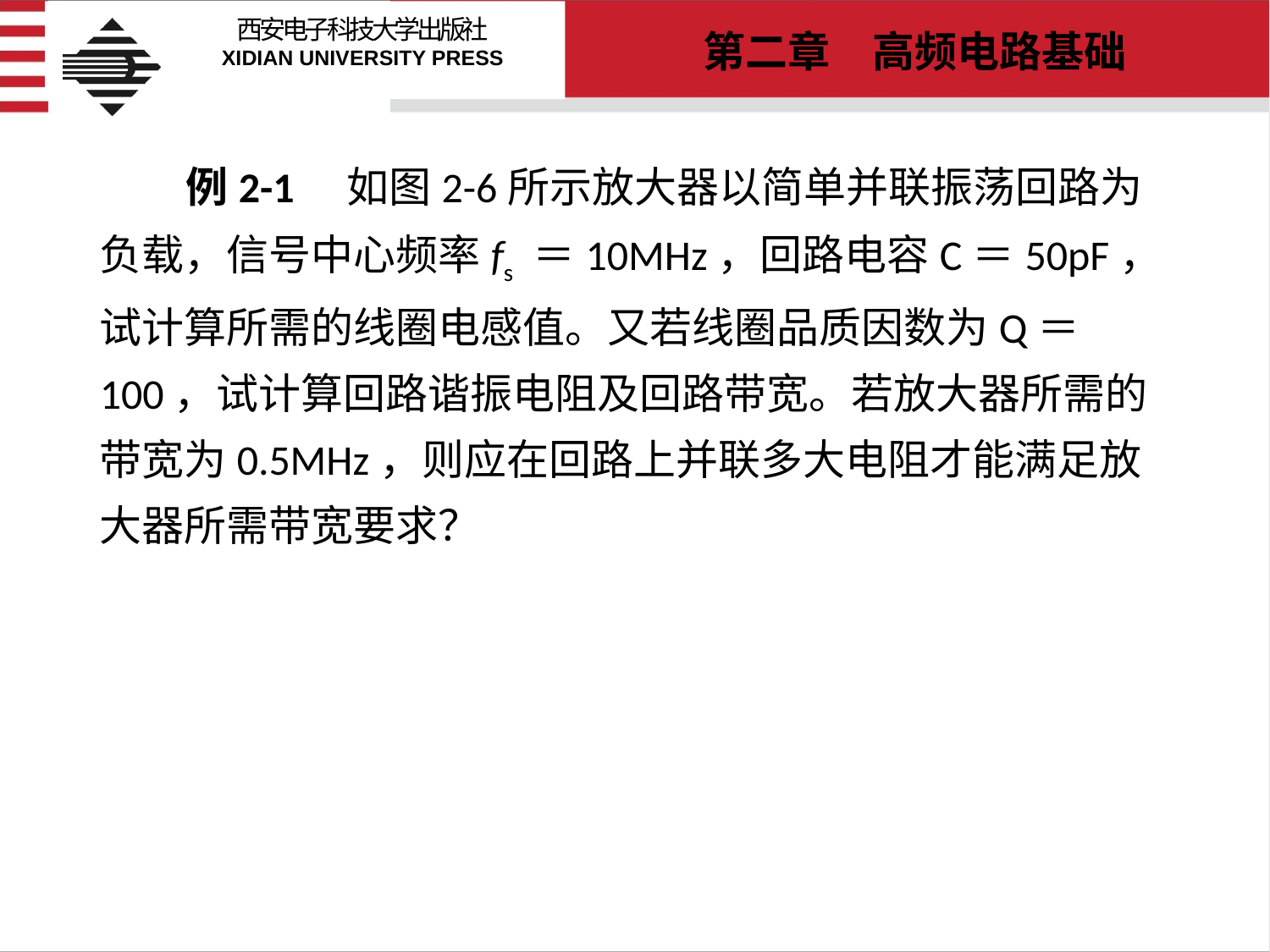

# 例2-1　如图2-6所示放大器以简单并联振荡回路为负载，信号中心频率fs ＝10MHz，回路电容C＝50pF，试计算所需的线圈电感值。又若线圈品质因数为Q＝100，试计算回路谐振电阻及回路带宽。若放大器所需的带宽为0.5MHz，则应在回路上并联多大电阻才能满足放大器所需带宽要求？